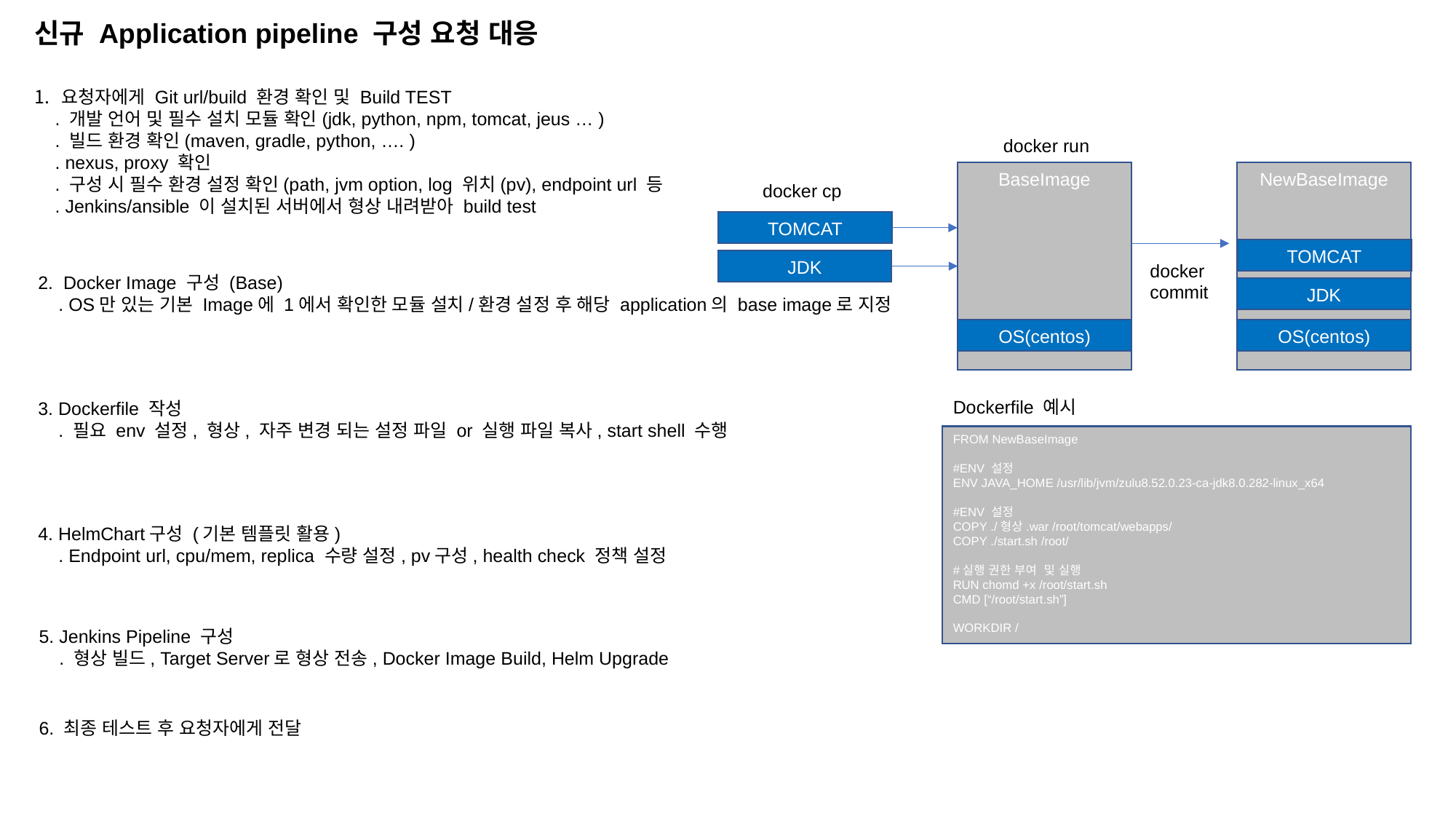

신규 Application pipeline 구성 요청 대응
요청자에게 Git url/build 환경 확인 및 Build TEST
    . 개발 언어 및 필수 설치 모듈 확인(jdk, python, npm, tomcat, jeus … )
    . 빌드 환경 확인(maven, gradle, python, …. )
    . nexus, proxy 확인
    . 구성 시 필수 환경 설정 확인(path, jvm option, log 위치(pv), endpoint url 등
    . Jenkins/ansible 이 설치된 서버에서 형상 내려받아 build test
docker run
BaseImage
OS(centos)
NewBaseImage
OS(centos)
docker cp
TOMCAT
TOMCAT
JDK
docker commit
2.  Docker Image 구성 (Base)
    . OS만 있는 기본 Image에 1에서 확인한 모듈 설치/환경 설정 후 해당 application의 base image로 지정
JDK
Dockerfile 예시
3. Dockerfile 작성
    . 필요 env 설정, 형상, 자주 변경 되는 설정 파일 or 실행 파일 복사, start shell 수행
FROM NewBaseImage

#ENV 설정
ENV JAVA_HOME /usr/lib/jvm/zulu8.52.0.23-ca-jdk8.0.282-linux_x64

#ENV 설정
COPY ./형상.war /root/tomcat/webapps/
COPY ./start.sh /root/

#실행 권한 부여  및 실행
RUN chomd +x /root/start.sh
CMD [“/root/start.sh”]

WORKDIR /
4. HelmChart구성 (기본 템플릿 활용)
    . Endpoint url, cpu/mem, replica 수량 설정, pv구성, health check 정책 설정
5. Jenkins Pipeline 구성
    . 형상 빌드, Target Server로 형상 전송, Docker Image Build, Helm Upgrade
6. 최종 테스트 후 요청자에게 전달